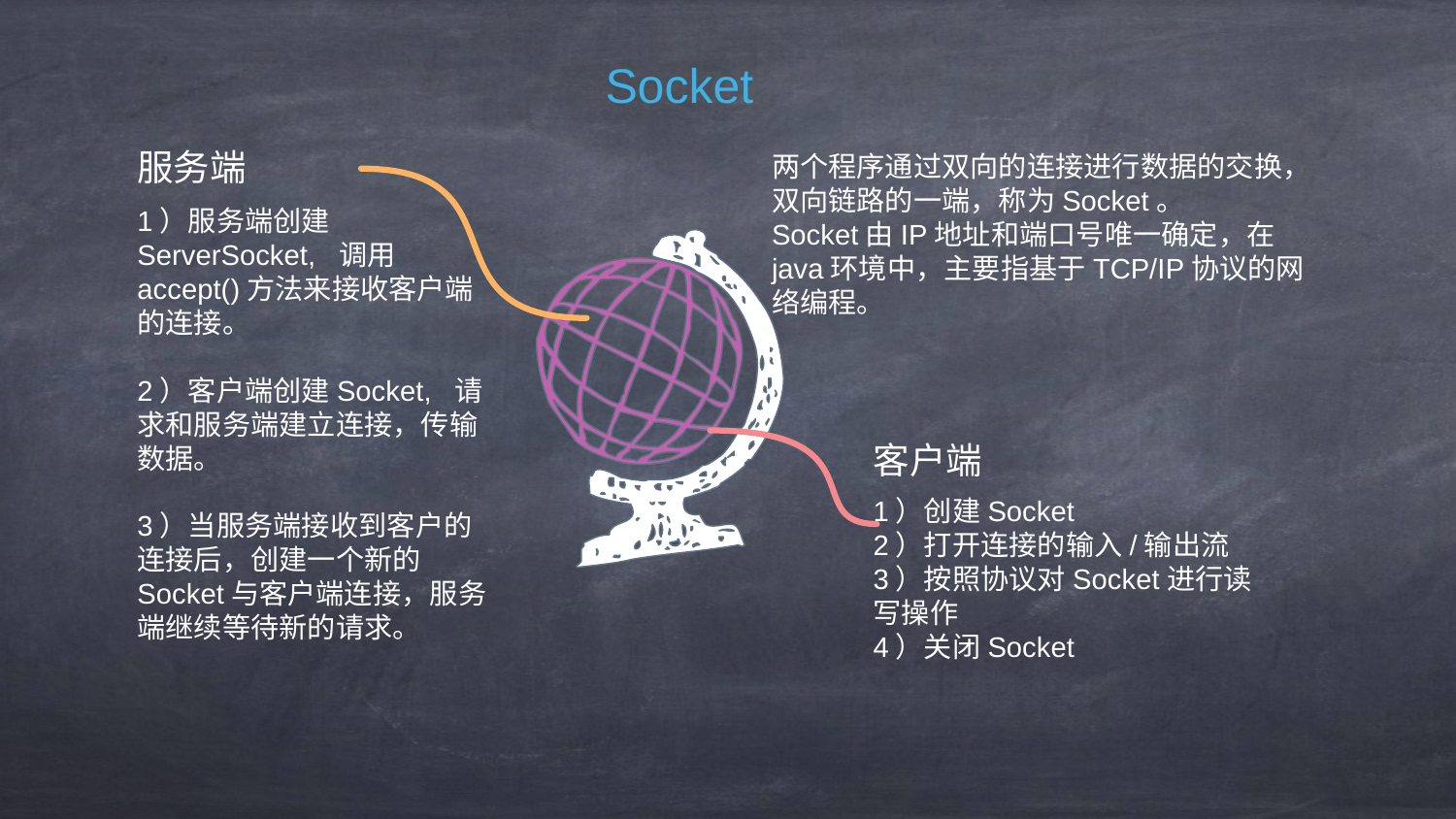

Socket
服务端
1）服务端创建ServerSocket,  调用accept()方法来接收客户端的连接。

2）客户端创建Socket,  请求和服务端建立连接，传输数据。

3）当服务端接收到客户的连接后，创建一个新的Socket与客户端连接，服务端继续等待新的请求。
两个程序通过双向的连接进行数据的交换，双向链路的一端，称为Socket。
Socket由IP地址和端口号唯一确定，在java环境中，主要指基于TCP/IP协议的网络编程。

客户端
1）创建Socket
2）打开连接的输入/输出流
3）按照协议对Socket进行读写操作
4）关闭Socket